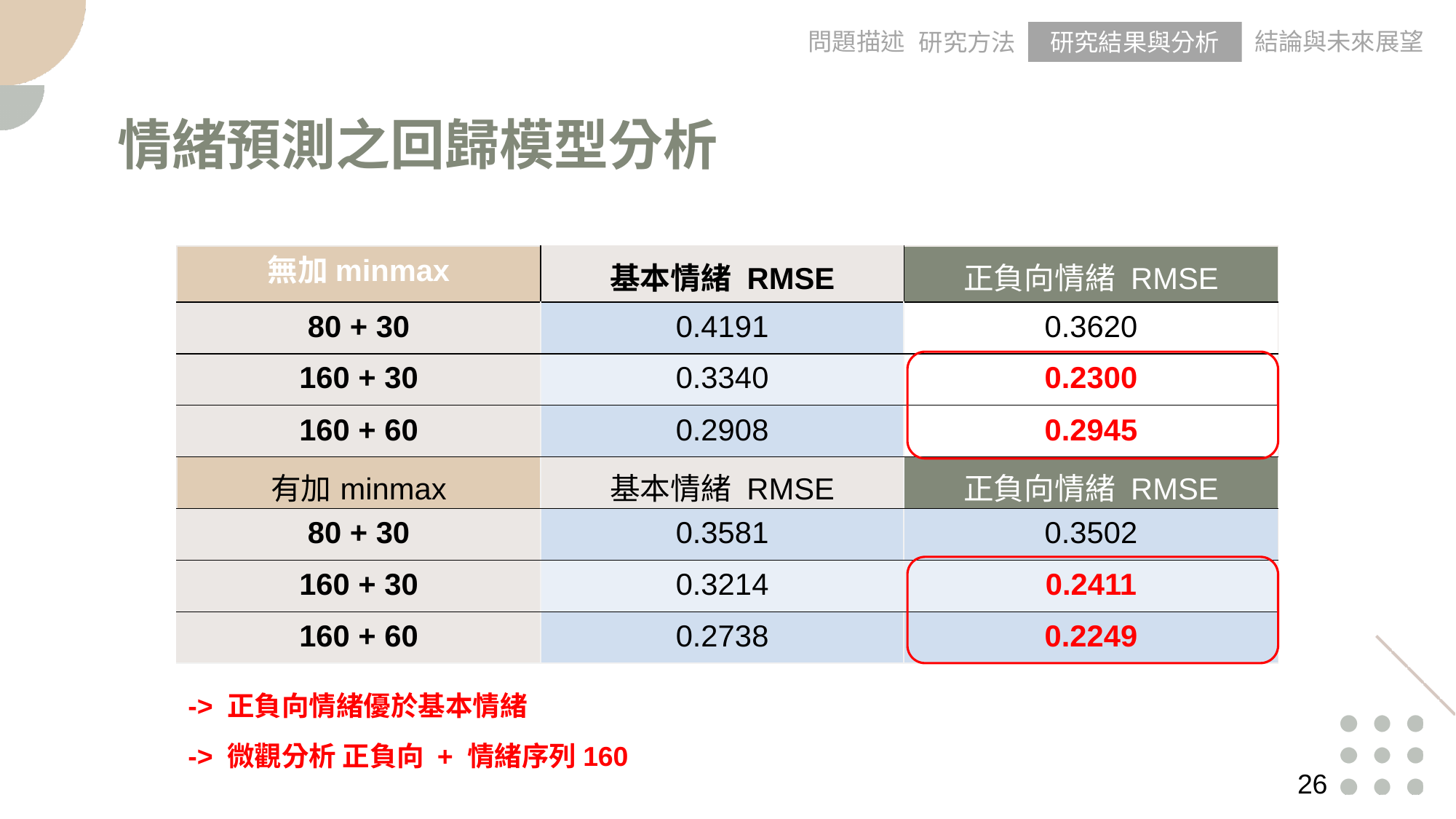

問題描述
結論與未來展望
研究方法
研究結果與分析
情緒預測之回歸模型分析
| 無加minmax | 基本情緒 RMSE | 正負向情緒 RMSE |
| --- | --- | --- |
| 80 + 30 | 0.4191 | 0.3620 |
| 160 + 30 | 0.3340 | 0.2300 |
| 160 + 60 | 0.2908 | 0.2945 |
| 有加minmax | 基本情緒 RMSE | 正負向情緒 RMSE |
| 80 + 30 | 0.3581 | 0.3502 |
| 160 + 30 | 0.3214 | 0.2411 |
| 160 + 60 | 0.2738 | 0.2249 |

-> 正負向情緒優於基本情緒
-> 微觀分析 正負向 + 情緒序列160
		26